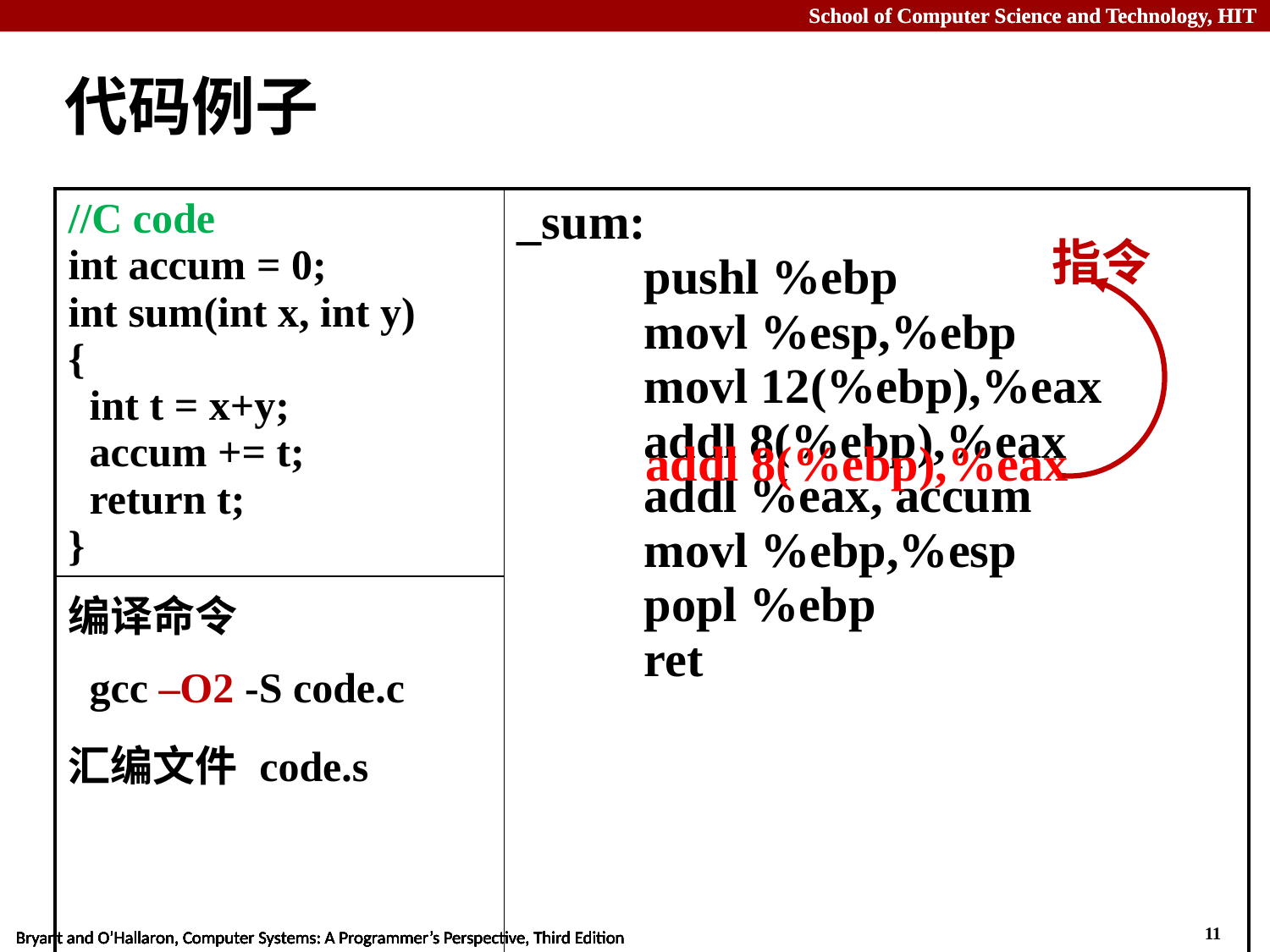

# 代码例子
| //C code int accum = 0; int sum(int x, int y) { int t = x+y; accum += t; return t; } | \_sum: pushl %ebp movl %esp,%ebp movl 12(%ebp),%eax addl 8(%ebp),%eax addl %eax, accum movl %ebp,%esp popl %ebp ret |
| --- | --- |
| 编译命令 gcc –O2 -S code.c 汇编文件 code.s |  |
指令
addl 8(%ebp),%eax